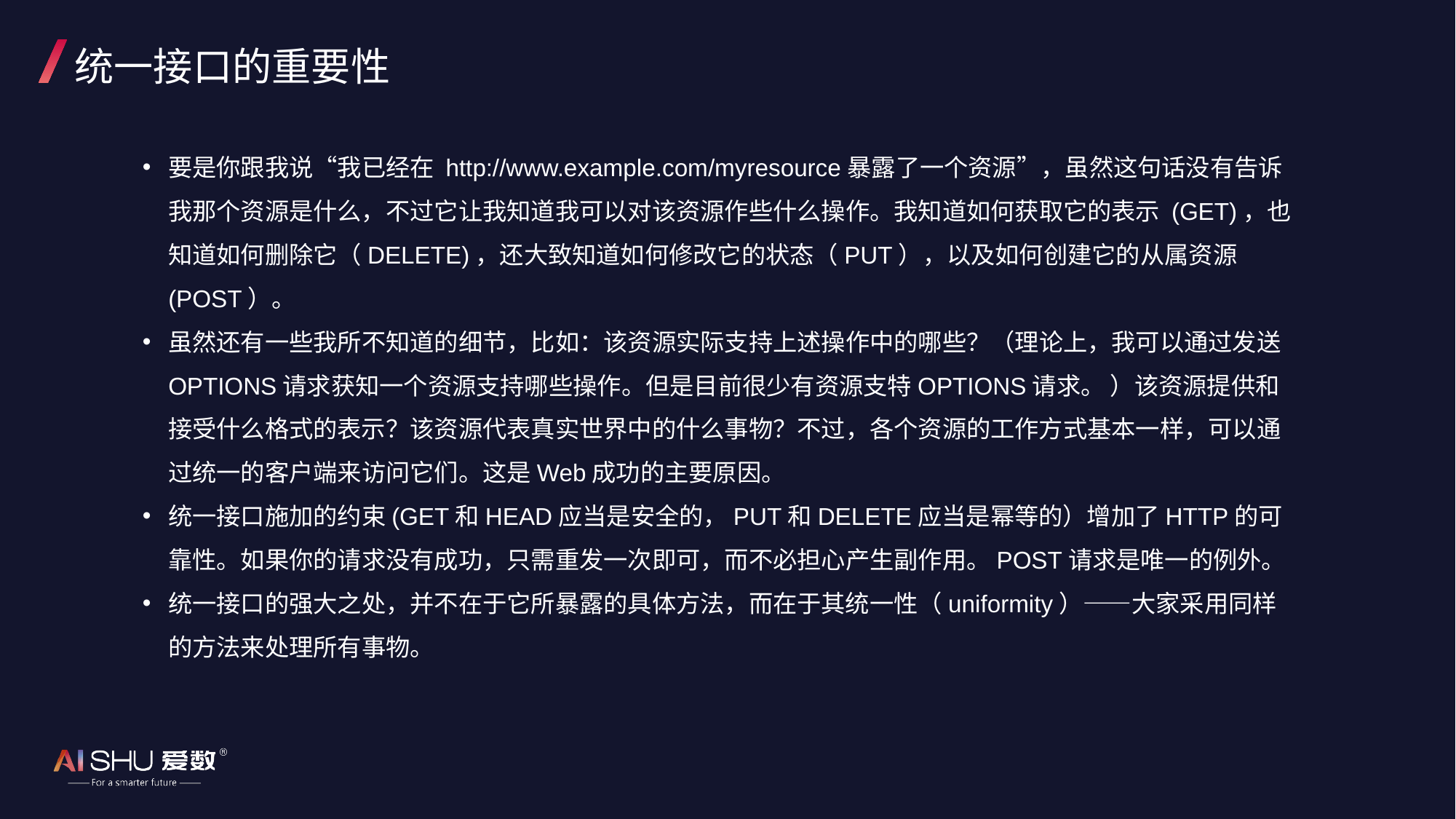

# 统一接口的重要性
要是你跟我说“我已经在 http://www.example.com/myresource暴露了一个资源”，虽然这句话没有告诉我那个资源是什么，不过它让我知道我可以对该资源作些什么操作。我知道如何获取它的表示 (GET)，也知道如何删除它（DELETE)，还大致知道如何修改它的状态（PUT），以及如何创建它的从属资源(POST）。
虽然还有一些我所不知道的细节，比如：该资源实际支持上述操作中的哪些？（理论上，我可以通过发送OPTIONS请求获知一个资源支持哪些操作。但是目前很少有资源支特OPTIONS请求。 ）该资源提供和接受什么格式的表示？该资源代表真实世界中的什么事物？不过，各个资源的工作方式基本一样，可以通过统一的客户端来访问它们。这是Web成功的主要原因。
统一接口施加的约束(GET和HEAD应当是安全的，PUT和DELETE应当是幂等的）增加了HTTP的可靠性。如果你的请求没有成功，只需重发一次即可，而不必担心产生副作用。POST请求是唯一的例外。
统一接口的强大之处，并不在于它所暴露的具体方法，而在于其统一性（uniformity）——大家采用同样的方法来处理所有事物。